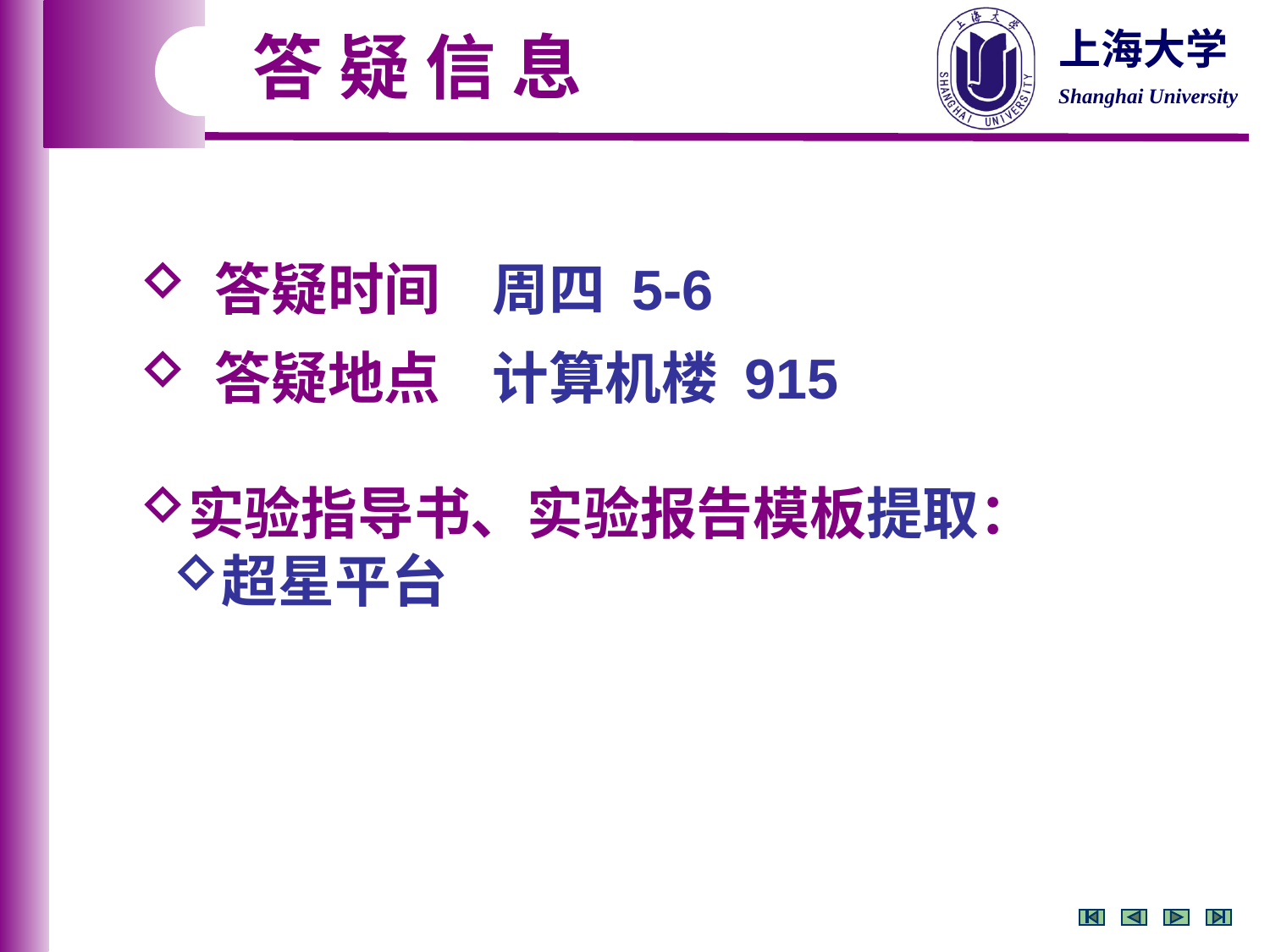

答 疑 信 息

 答疑时间    周四 5-6

 答疑地点    计算机楼 915

实验指导书、实验报告模板提取：
超星平台